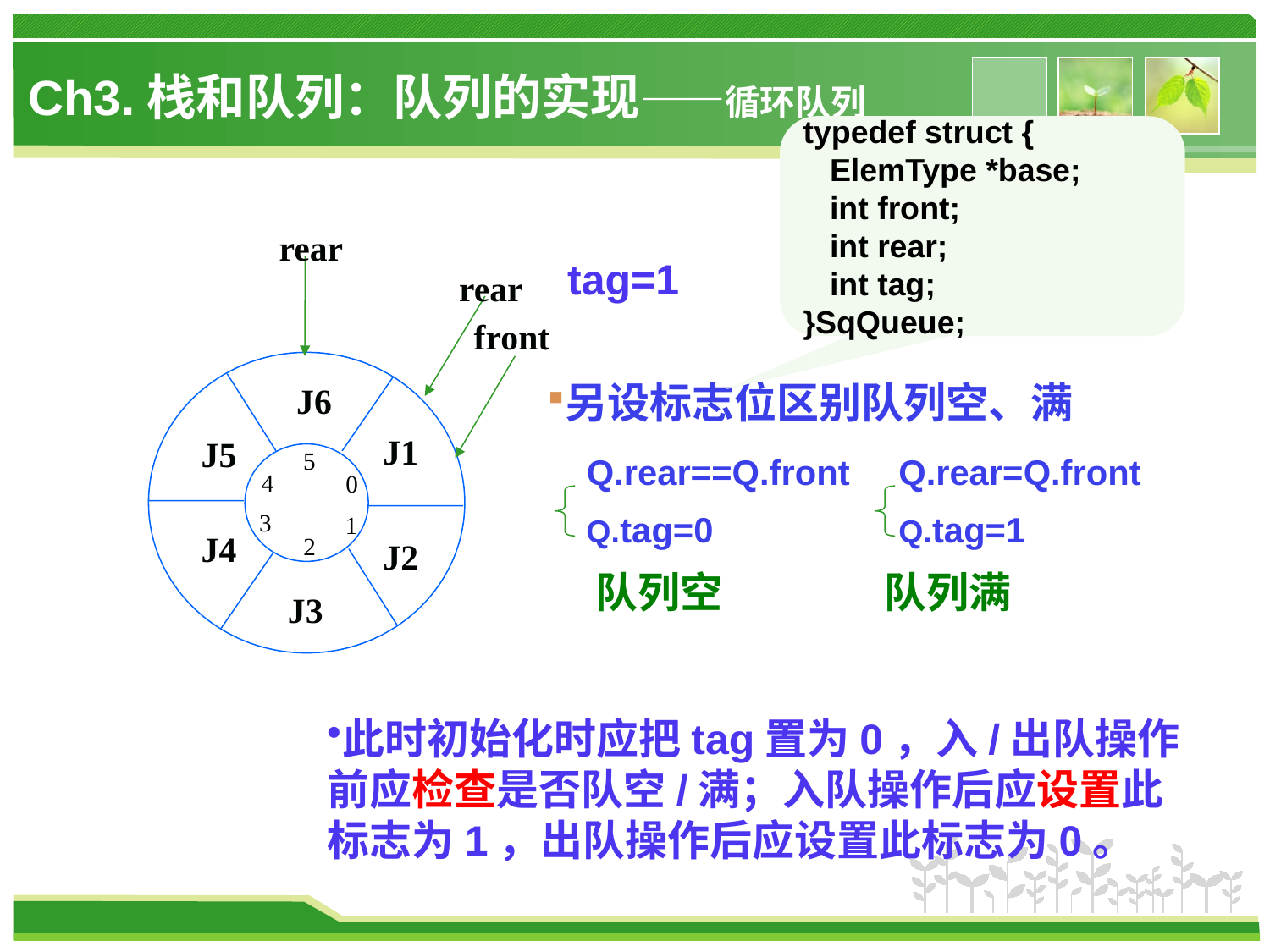

Ch3.栈和队列：队列的实现——循环队列
typedef struct {
   ElemType *base;
   int front;
   int rear;
   int tag;
}SqQueue;
rear
tag=1

rear

front

J6

另设标志位区别队列空、满
   Q.rear==Q.front     Q.rear=Q.front
    Q.tag=0                   Q.tag=1
    队列空                 队列满

J5
J1
5
4
0

3

1

J4
2
J2

J3
此时初始化时应把tag置为0，入/出队操作前应检查是否队空/满；入队操作后应设置此标志为1，出队操作后应设置此标志为0。
69